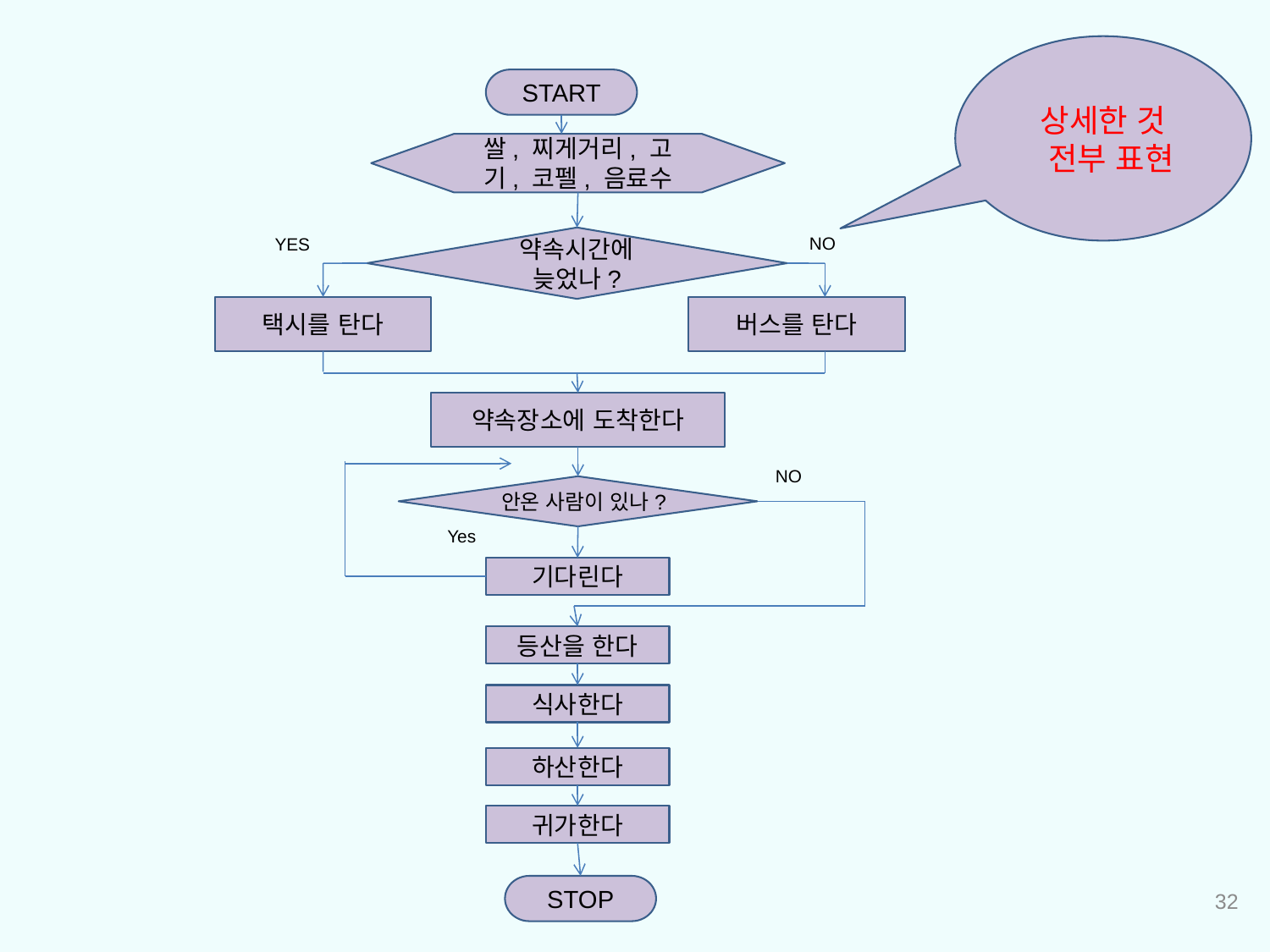

상세한 것
 전부 표현
START
쌀, 찌게거리, 고기, 코펠, 음료수
약속시간에 늦었나?
택시를 탄다
버스를 탄다
약속장소에 도착한다
안온 사람이 있나?
기다린다
등산을 한다
식사한다
하산한다
귀가한다
STOP
NO
YES
NO
Yes
32